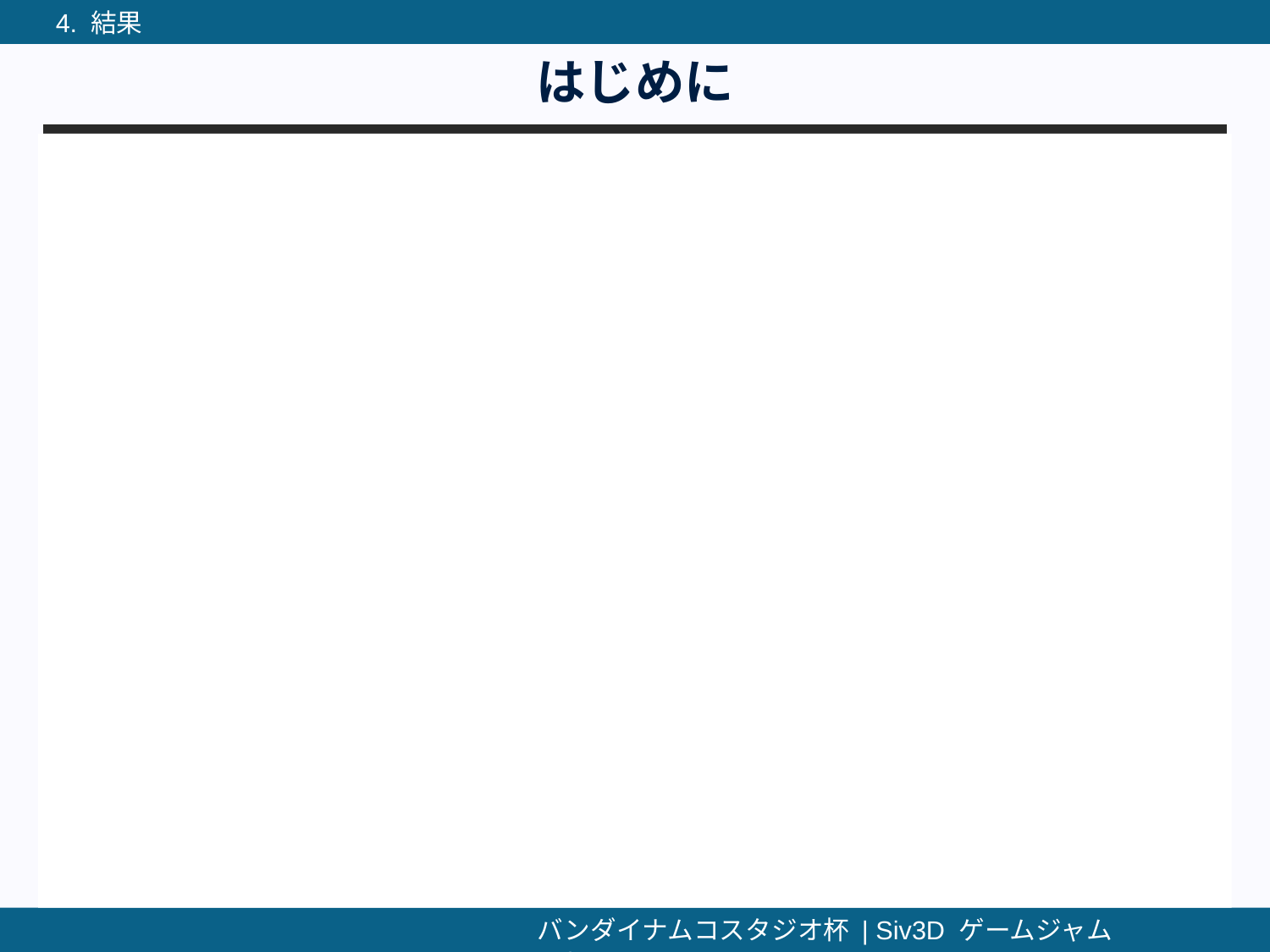

4. 結果
# はじめに

バンダイナムコスタジオ杯 | Siv3D ゲームジャム　11/5